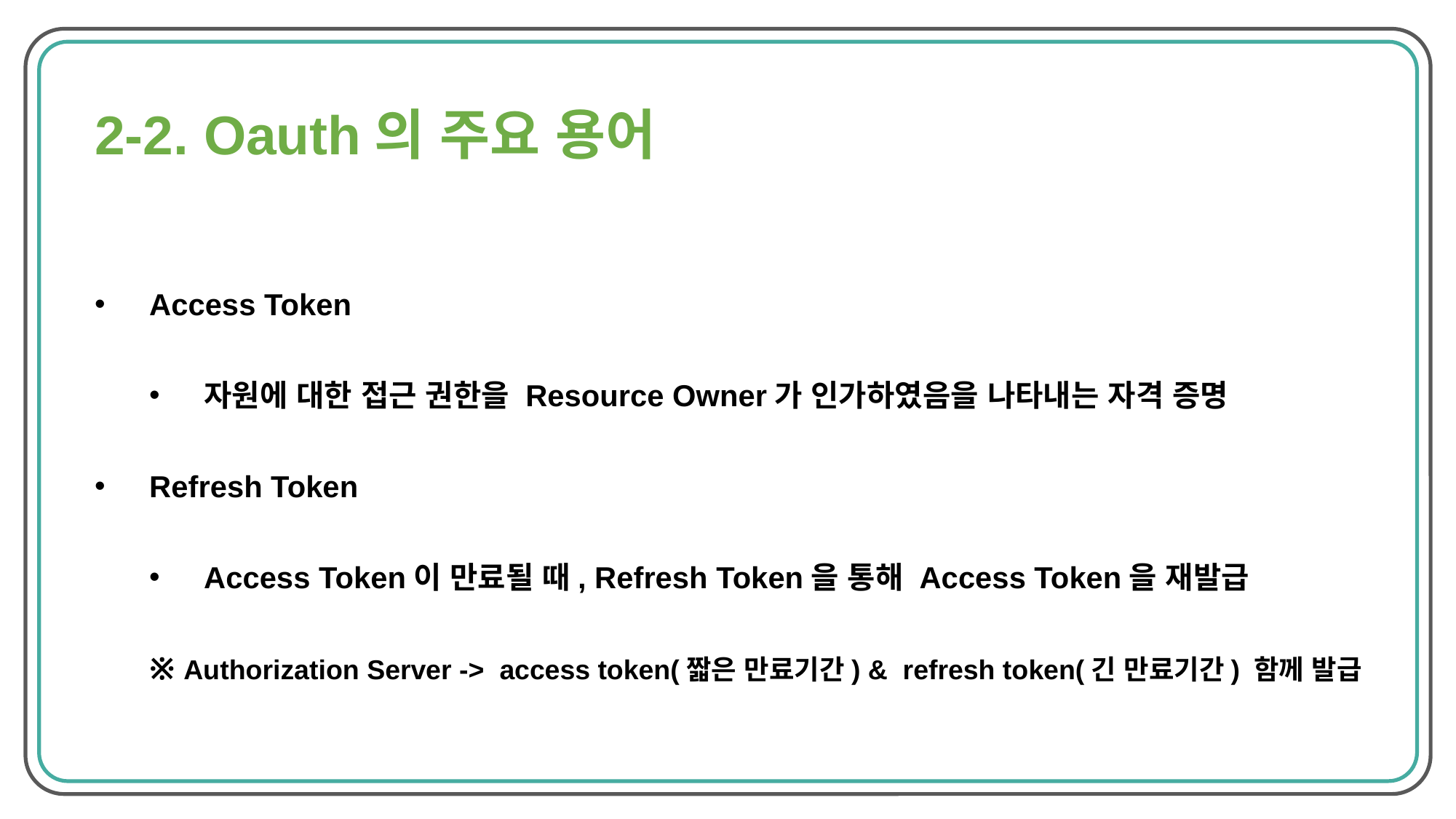

2-2. Oauth의 주요 용어
Access Token
자원에 대한 접근 권한을 Resource Owner가 인가하였음을 나타내는 자격 증명
Refresh Token
Access Token이 만료될 때, Refresh Token을 통해 Access Token을 재발급
※ Authorization Server ->  access token(짧은 만료기간) &  refresh token(긴 만료기간) 함께 발급